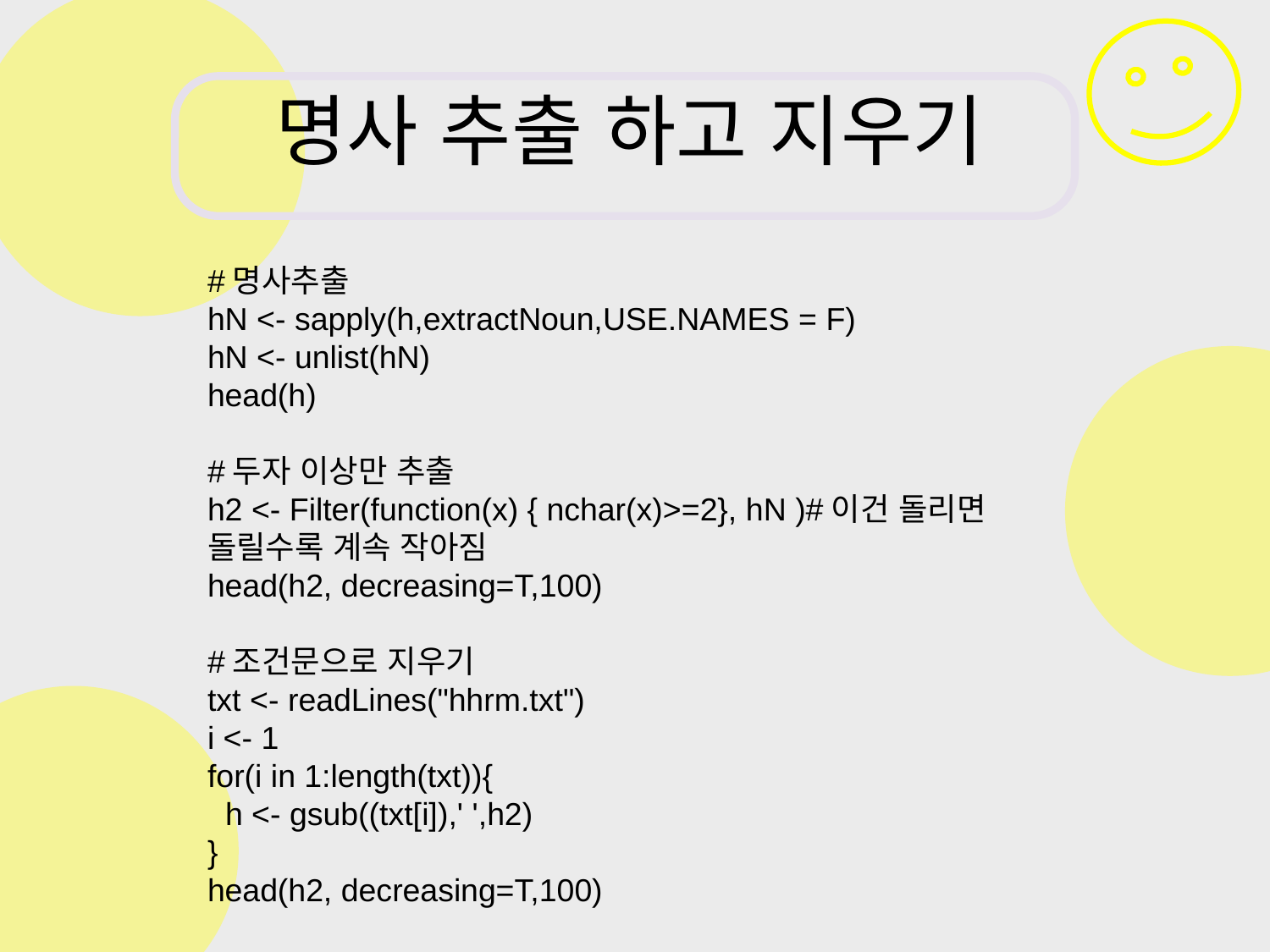

# 명사 추출 하고 지우기

#명사추출
hN <- sapply(h,extractNoun,USE.NAMES = F)
hN <- unlist(hN)
head(h)

#두자 이상만 추출
h2 <- Filter(function(x) { nchar(x)>=2}, hN )#이건 돌리면 돌릴수록 계속 작아짐
head(h2, decreasing=T,100)

#조건문으로 지우기
txt <- readLines("hhrm.txt")
i <- 1
for(i in 1:length(txt)){
  h <- gsub((txt[i]),' ',h2)
}
head(h2, decreasing=T,100)